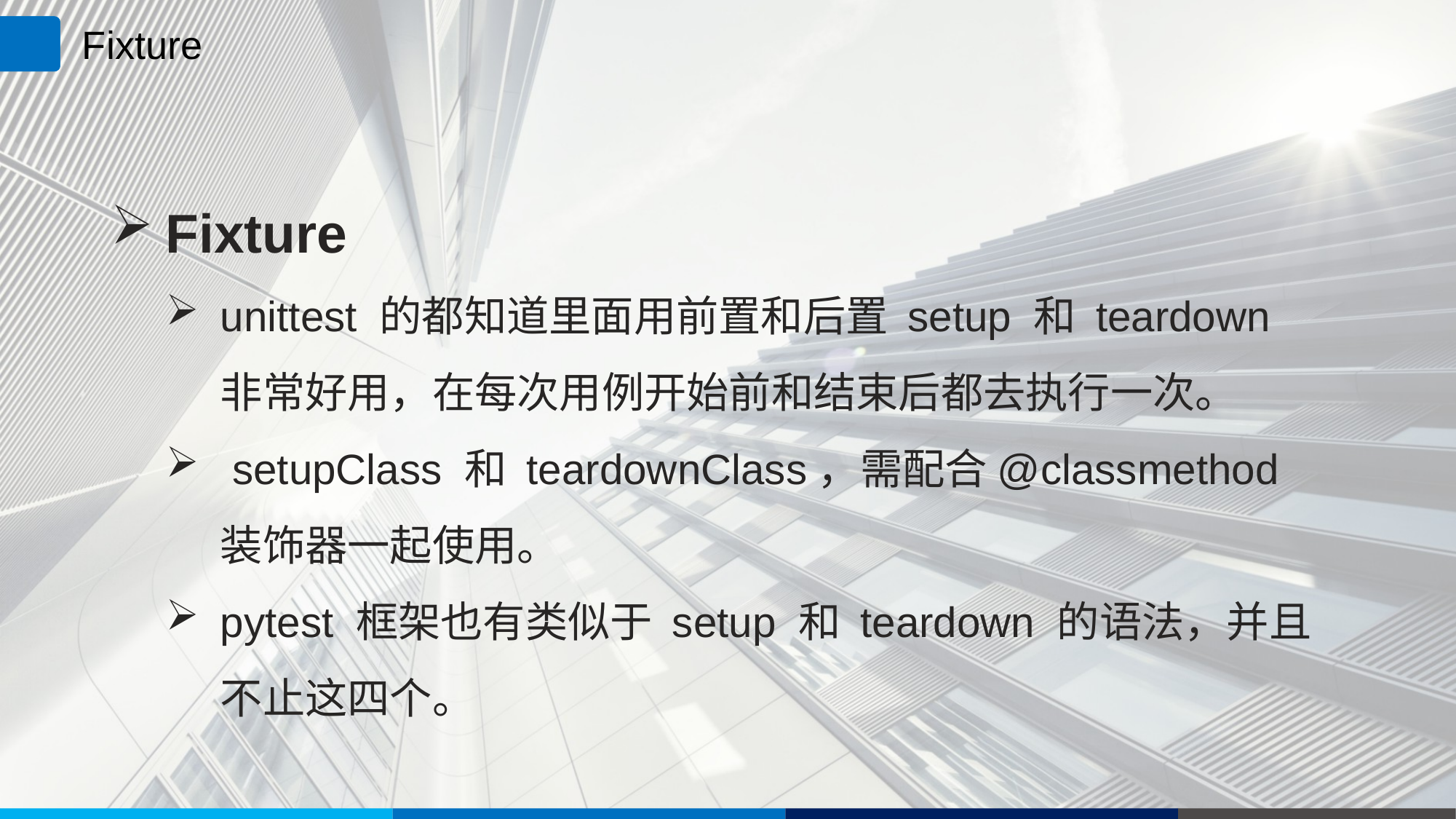

Fixture

Fixture
unittest 的都知道里面用前置和后置 setup 和 teardown 非常好用，在每次用例开始前和结束后都去执行一次。
 setupClass 和 teardownClass，需配合@classmethod 装饰器一起使用。
pytest 框架也有类似于 setup 和 teardown 的语法，并且不止这四个。